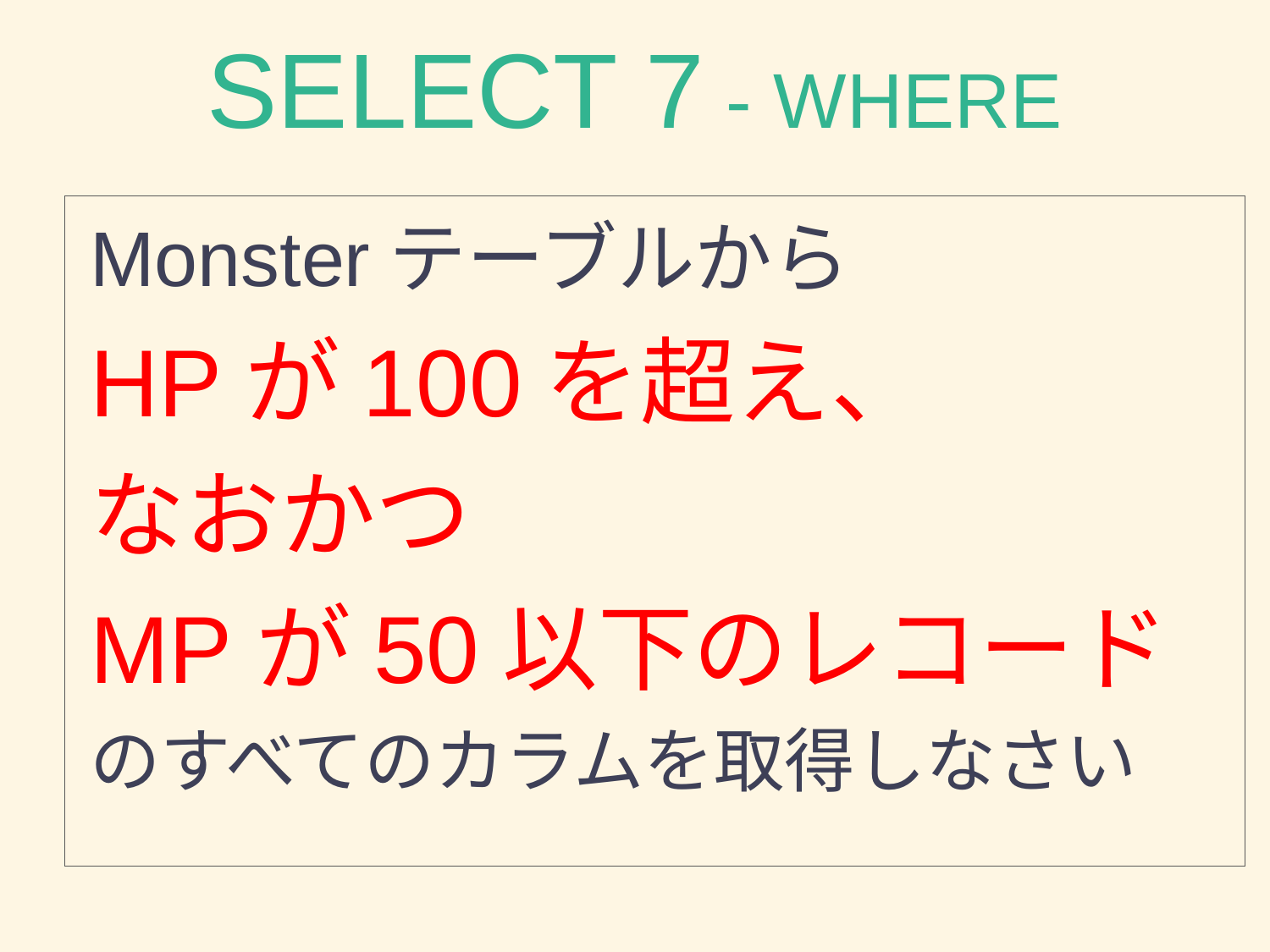

# SELECT 7 - WHERE
Monsterテーブルから
HPが100を超え、
なおかつ
MPが50以下のレコード
のすべてのカラムを取得しなさい